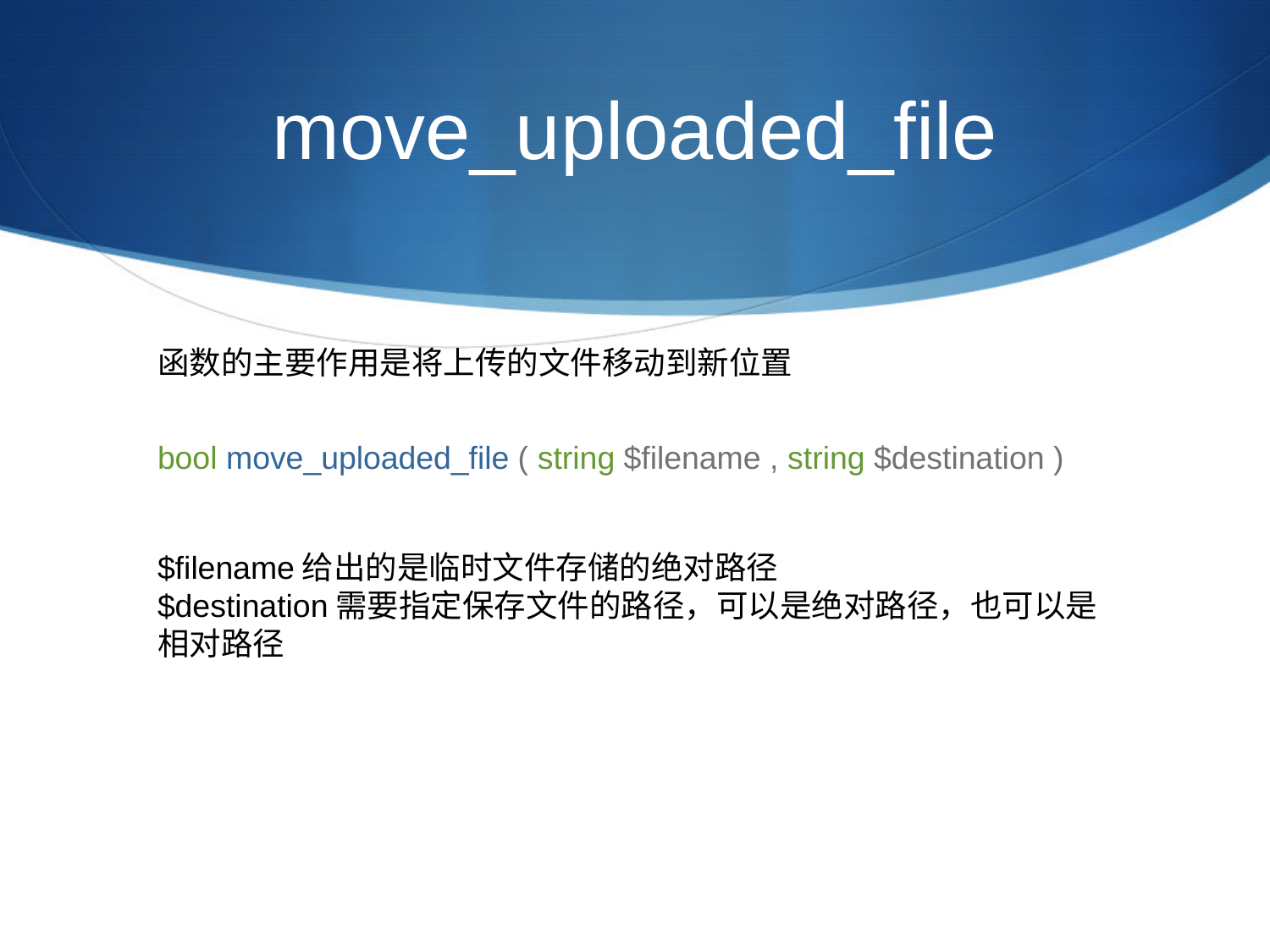

# move_uploaded_file
函数的主要作用是将上传的文件移动到新位置
bool move_uploaded_file ( string $filename , string $destination )
$filename给出的是临时文件存储的绝对路径
$destination需要指定保存文件的路径，可以是绝对路径，也可以是相对路径